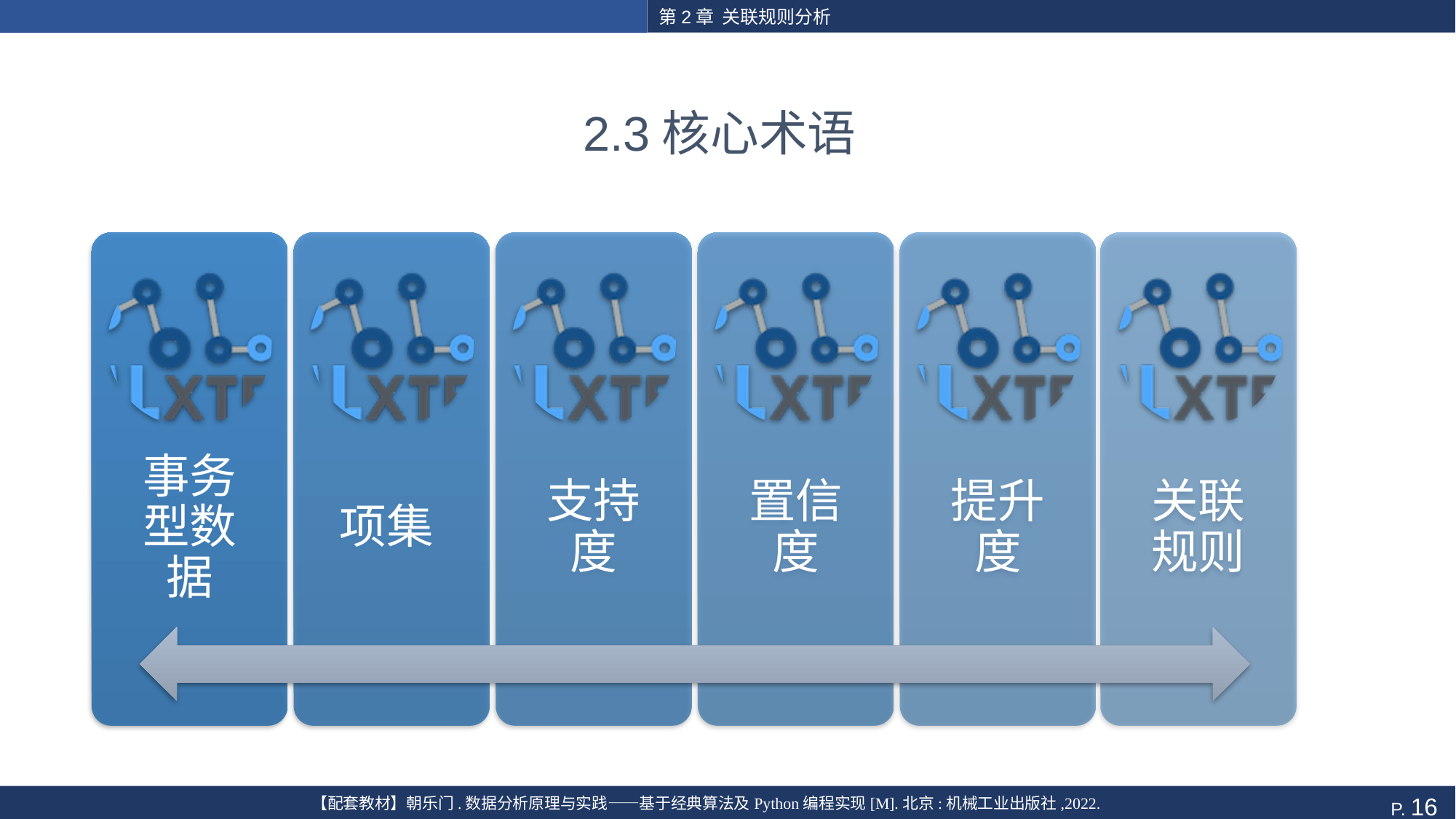

第2章  关联规则分析
# 2.3核心术语
事务型数据
项集
支持度
置信度
提升度
关联
规则